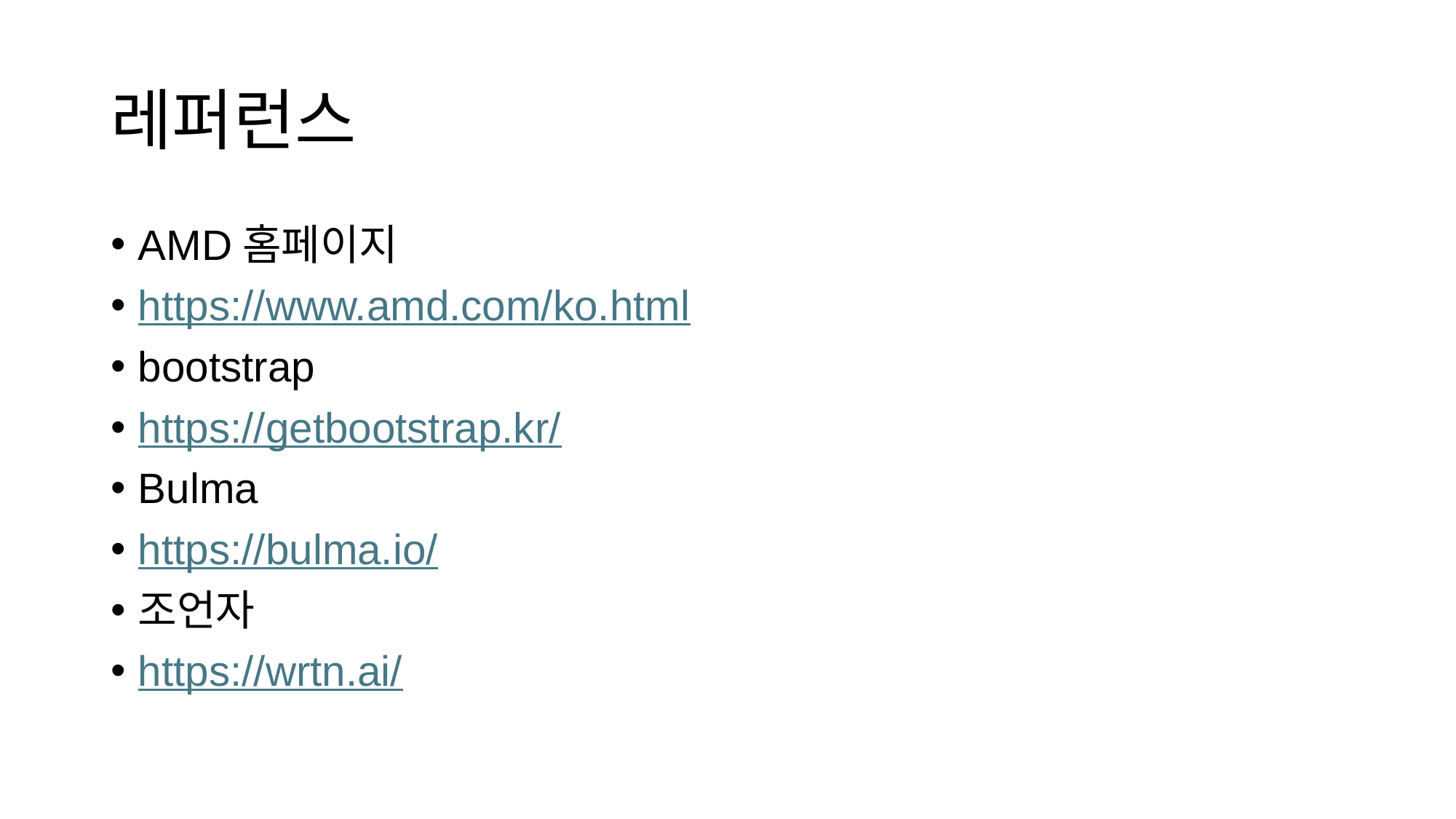

# 레퍼런스
AMD홈페이지
https://www.amd.com/ko.html
bootstrap
https://getbootstrap.kr/
Bulma
https://bulma.io/
조언자
https://wrtn.ai/